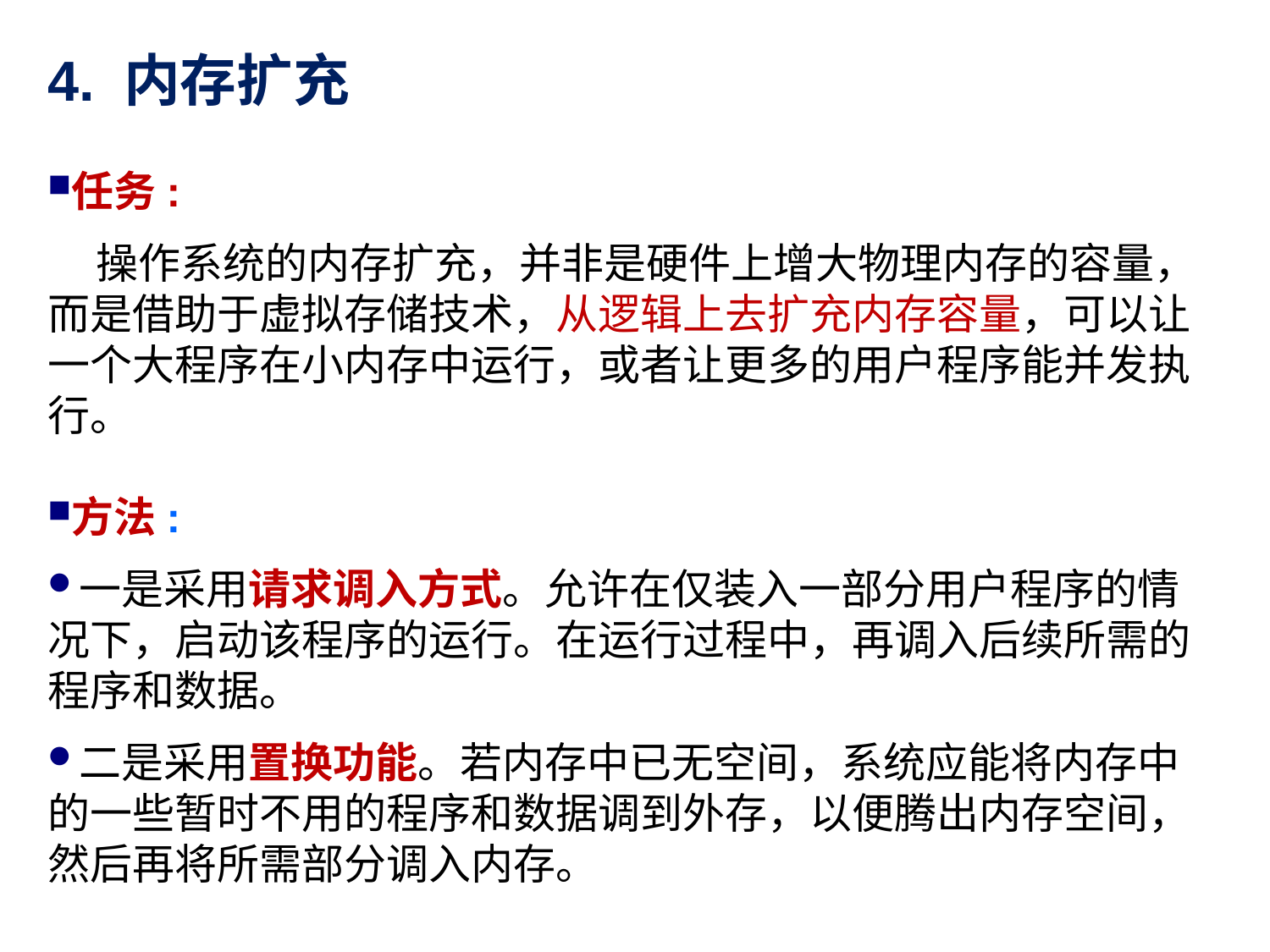

4. 内存扩充

任务:
    操作系统的内存扩充，并非是硬件上增大物理内存的容量，而是借助于虚拟存储技术，从逻辑上去扩充内存容量，可以让一个大程序在小内存中运行，或者让更多的用户程序能并发执行。

方法:
一是采用请求调入方式。允许在仅装入一部分用户程序的情况下，启动该程序的运行。在运行过程中，再调入后续所需的程序和数据。
二是采用置换功能。若内存中已无空间，系统应能将内存中的一些暂时不用的程序和数据调到外存，以便腾出内存空间，然后再将所需部分调入内存。